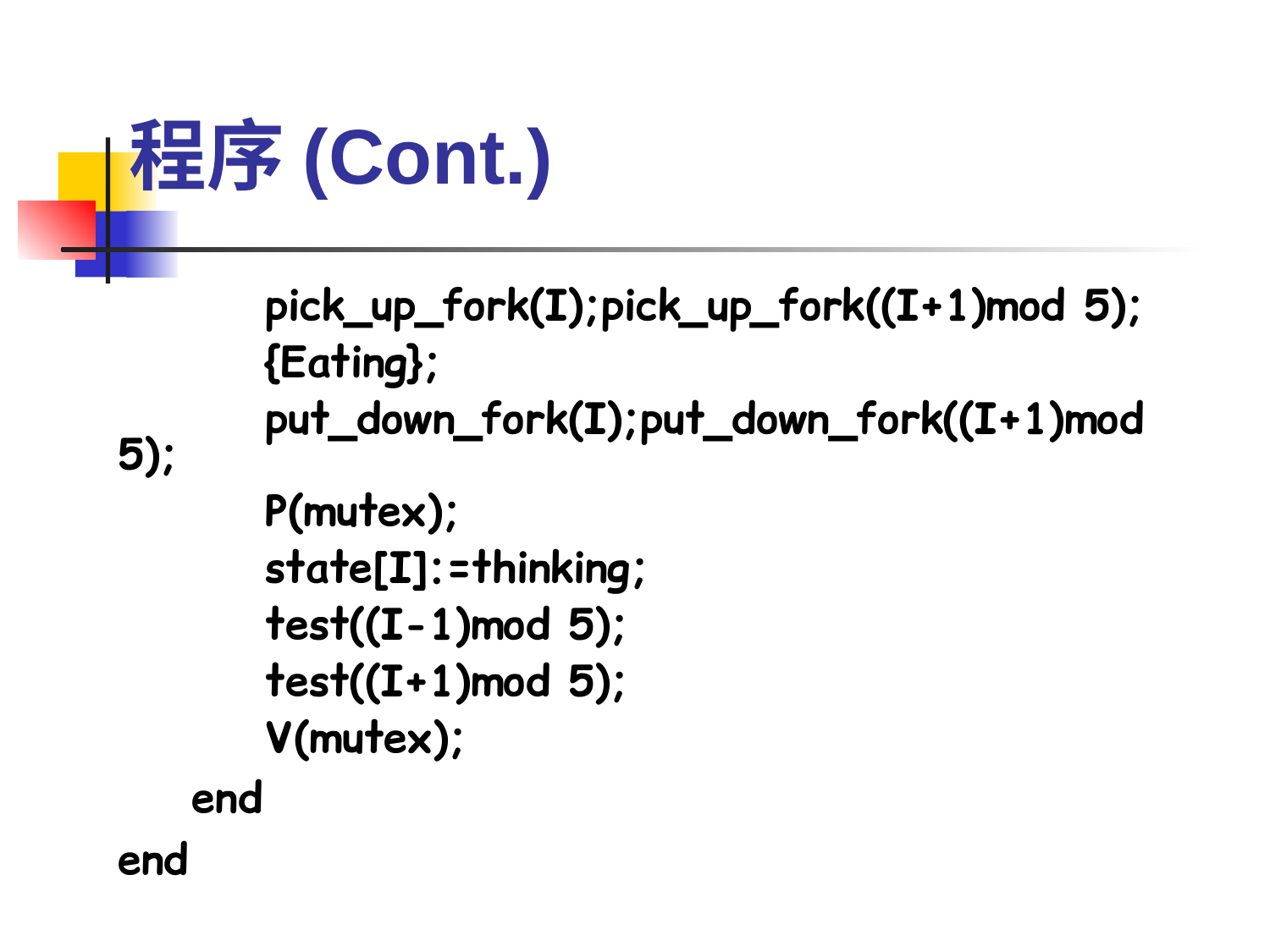

程序(Cont.)
#
        pick_up_fork(I);pick_up_fork((I+1)mod 5);
        {Eating};
        put_down_fork(I);put_down_fork((I+1)mod 5);
        P(mutex);
        state[I]:=thinking;
        test((I-1)mod 5);
        test((I+1)mod 5);
        V(mutex);
    end
end